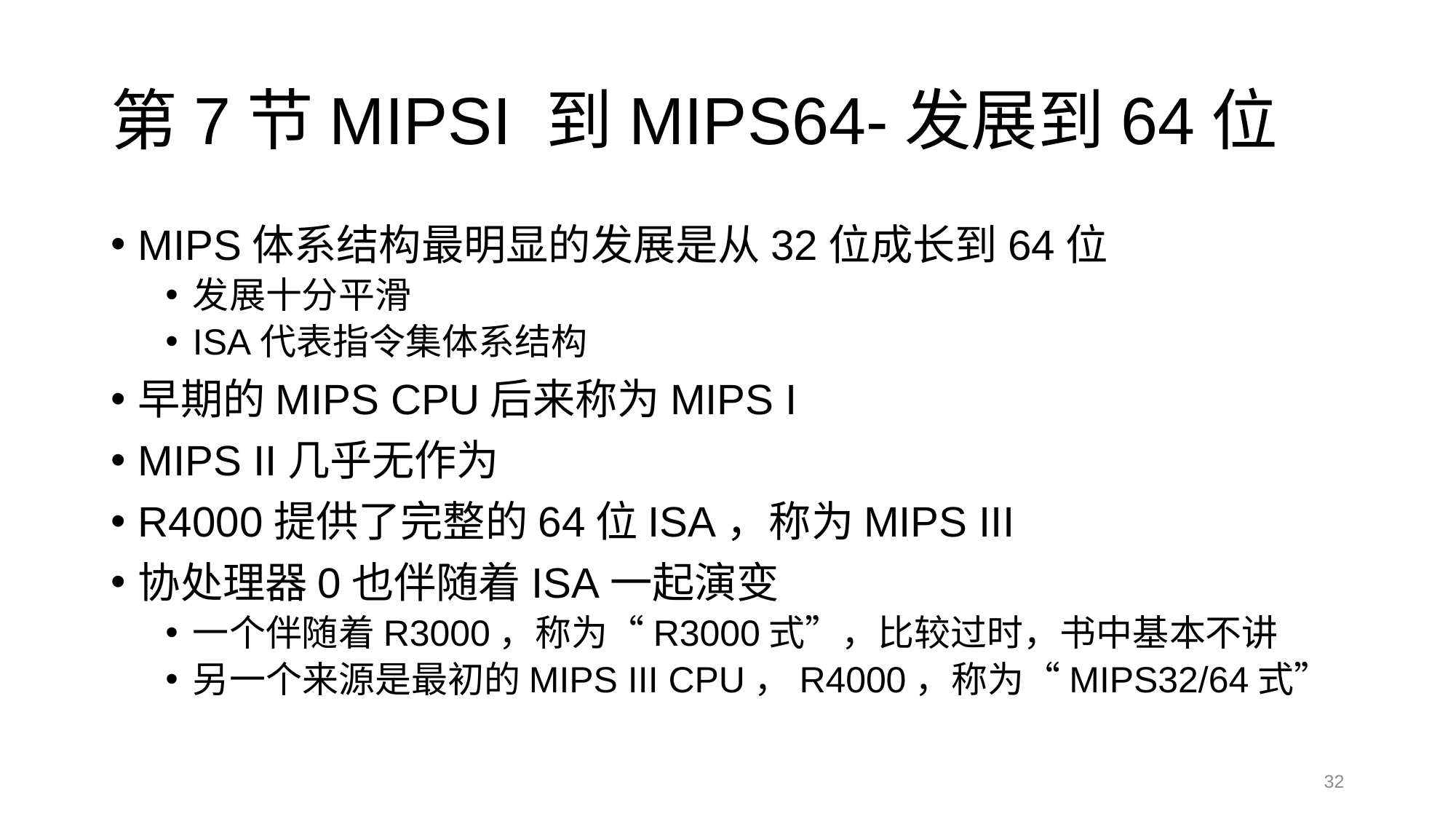

# 第7节MIPSI 到MIPS64-发展到64位
MIPS体系结构最明显的发展是从32位成长到64位
发展十分平滑
ISA代表指令集体系结构
早期的MIPS CPU后来称为MIPS I
MIPS II几乎无作为
R4000提供了完整的64位ISA，称为MIPS III
协处理器0也伴随着ISA一起演变
一个伴随着R3000，称为“R3000式”，比较过时，书中基本不讲
另一个来源是最初的MIPS III CPU，R4000，称为“MIPS32/64式”
32